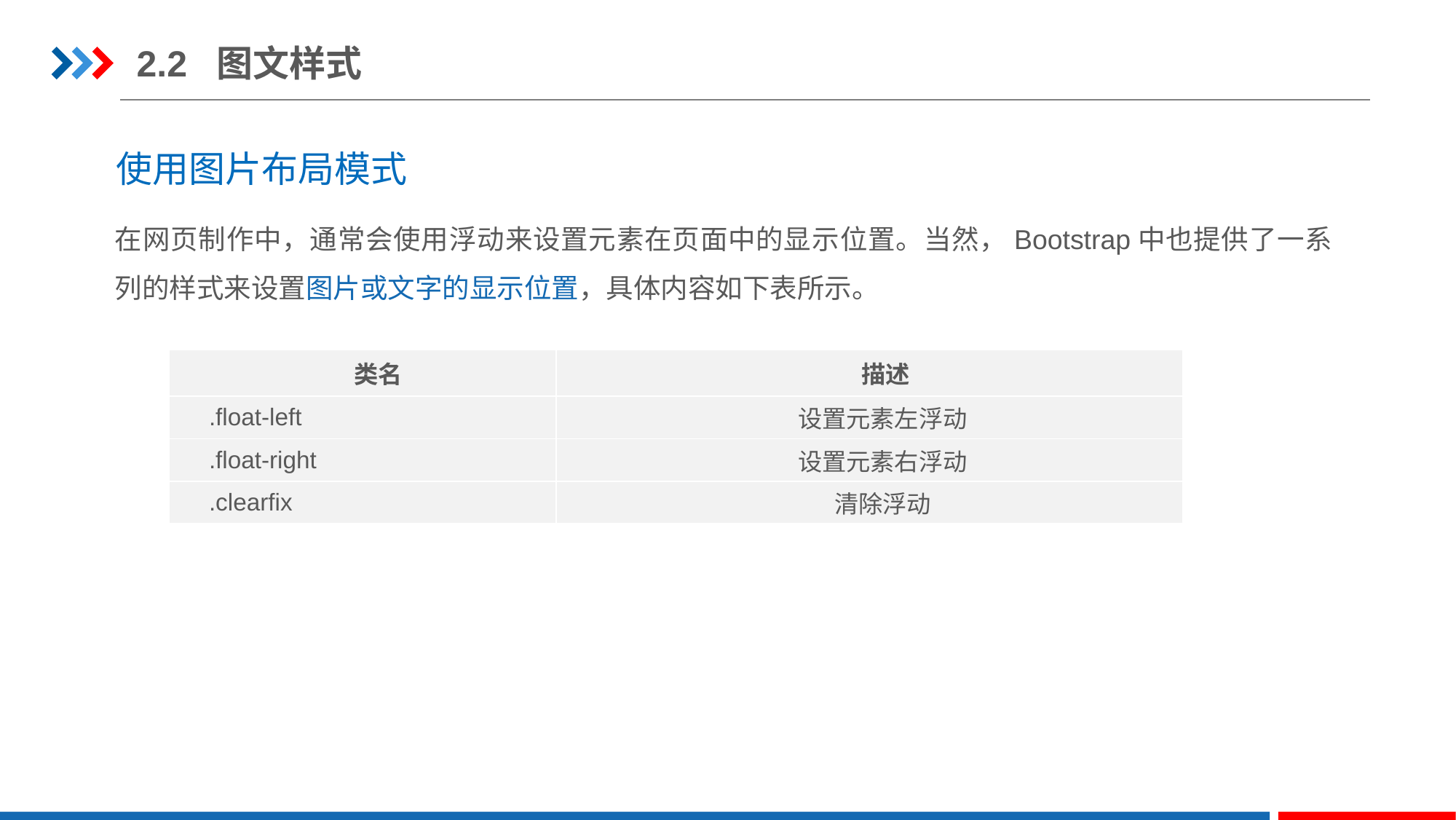

2.2  图文样式
使用图片布局模式
在网页制作中，通常会使用浮动来设置元素在页面中的显示位置。当然，Bootstrap中也提供了一系列的样式来设置图片或文字的显示位置，具体内容如下表所示。
| 类名 | 描述 |
| --- | --- |
| .float-left | 设置元素左浮动 |
| .float-right | 设置元素右浮动 |
| .clearfix | 清除浮动 |